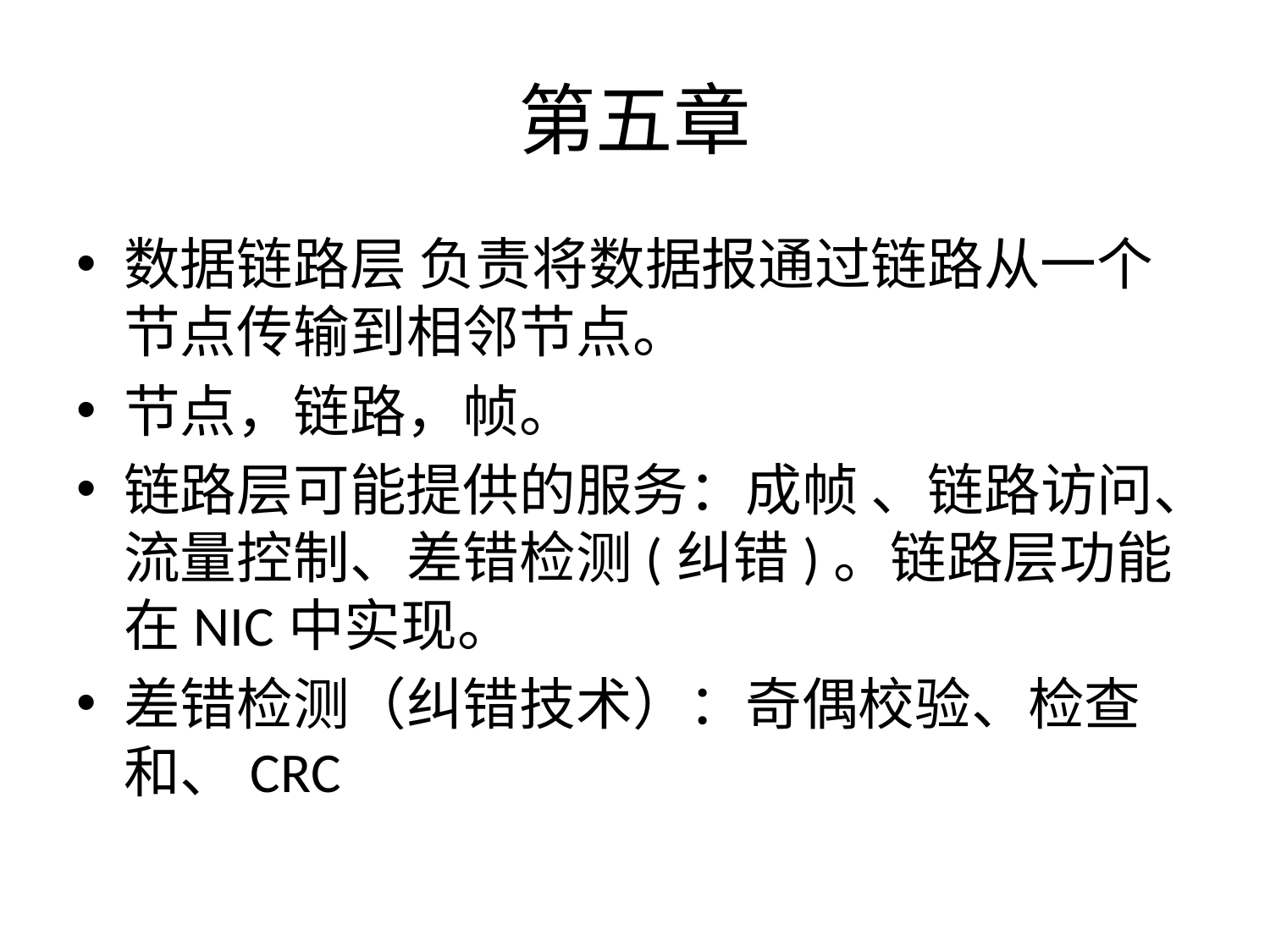

# 第五章
数据链路层 负责将数据报通过链路从一个节点传输到相邻节点。
节点，链路，帧。
链路层可能提供的服务：成帧 、链路访问、流量控制、差错检测(纠错)。链路层功能在NIC中实现。
差错检测（纠错技术）：奇偶校验、检查和、CRC